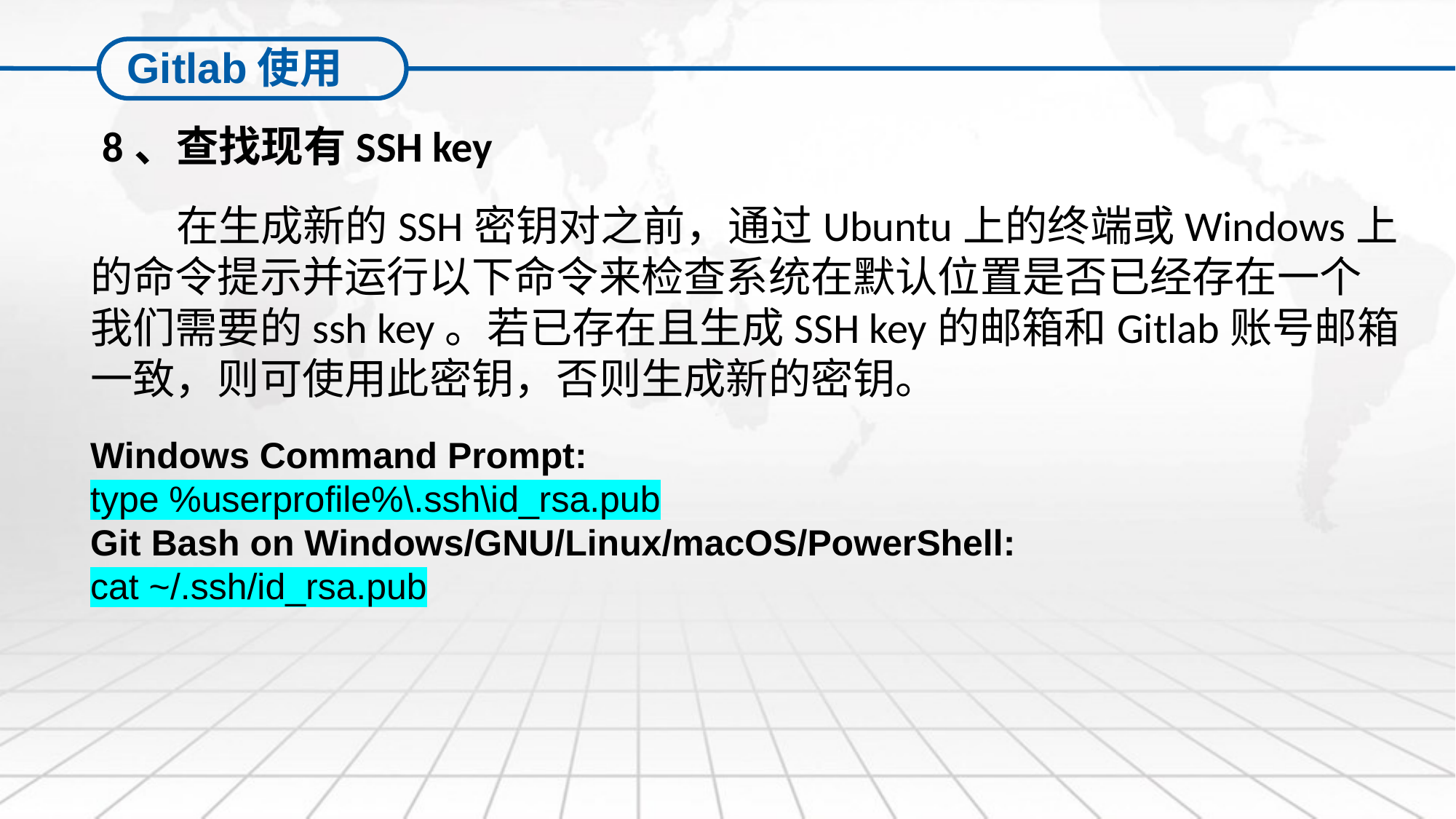

Gitlab使用

8、查找现有SSH key
        在生成新的SSH密钥对之前，通过Ubuntu上的终端或Windows上的命令提示并运行以下命令来检查系统在默认位置是否已经存在一个我们需要的ssh key。若已存在且生成SSH key的邮箱和Gitlab账号邮箱一致，则可使用此密钥，否则生成新的密钥。
Windows Command Prompt:
type %userprofile%\.ssh\id_rsa.pub
Git Bash on Windows/GNU/Linux/macOS/PowerShell:
cat ~/.ssh/id_rsa.pub